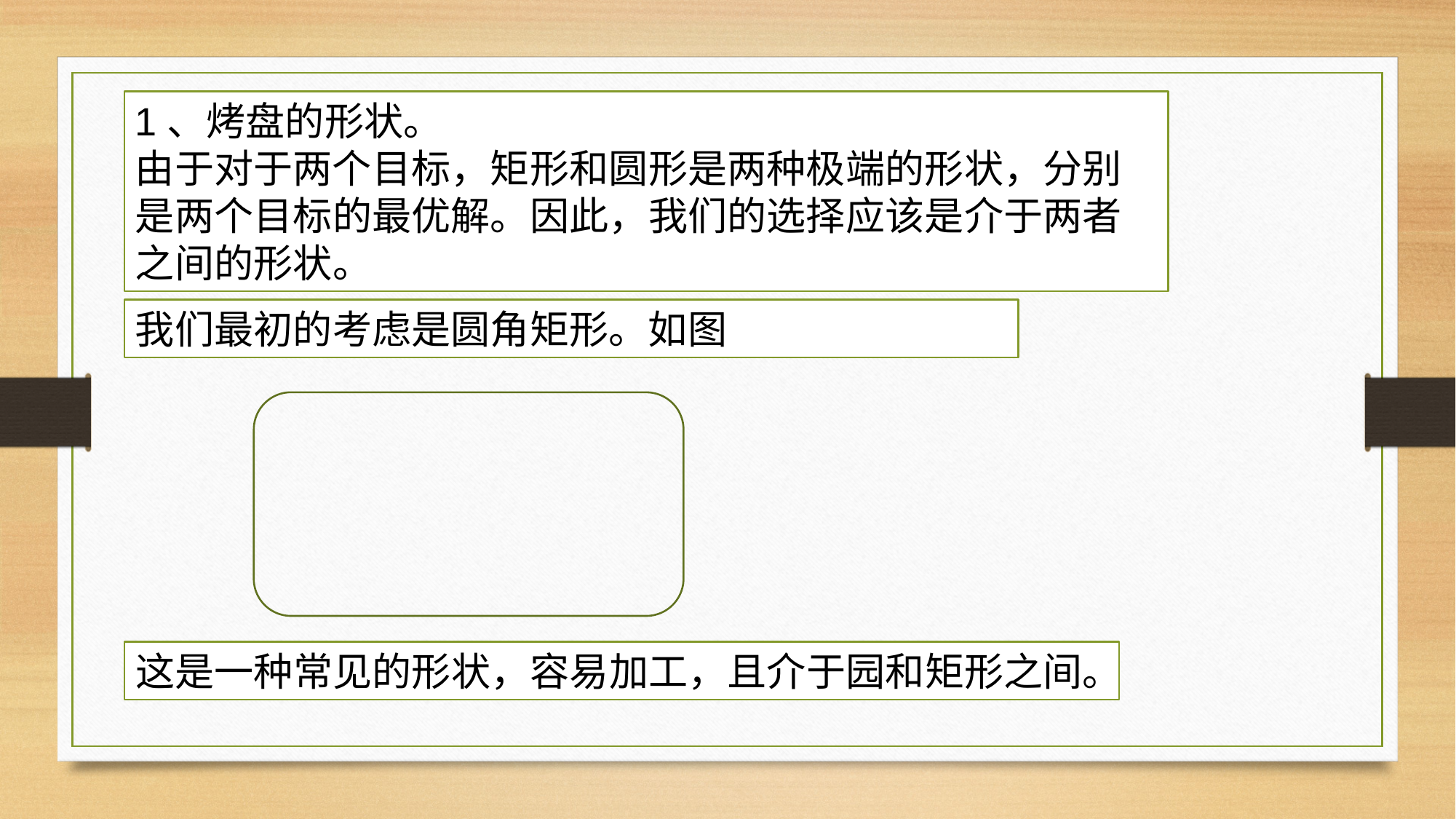

1、烤盘的形状。
由于对于两个目标，矩形和圆形是两种极端的形状，分别是两个目标的最优解。因此，我们的选择应该是介于两者之间的形状。
我们最初的考虑是圆角矩形。如图

这是一种常见的形状，容易加工，且介于园和矩形之间。